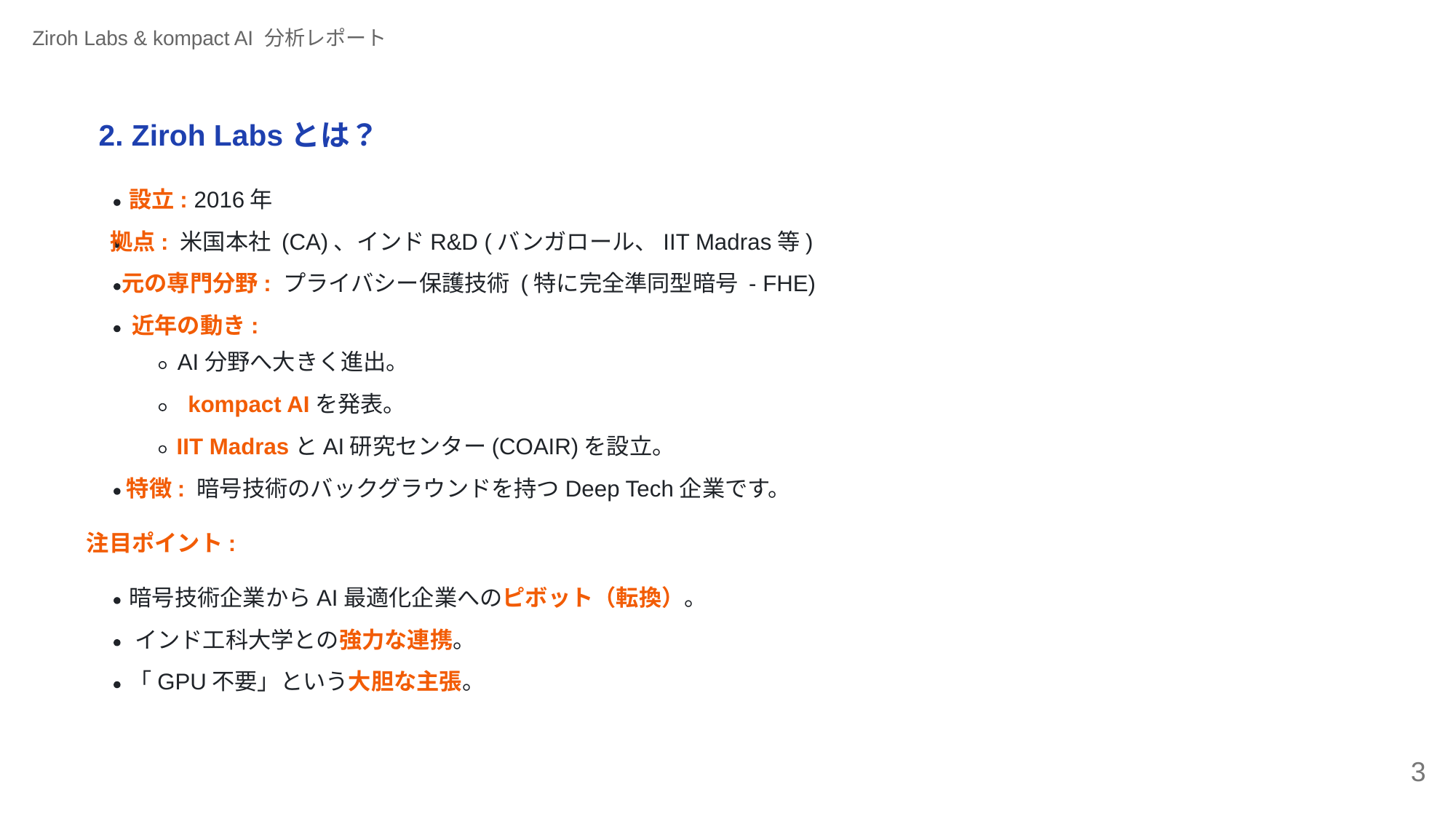

Ziroh Labs & kompact AI 分析レポート
2. Ziroh Labsとは？
設⽴: 2016年

拠点: ⽶国本社 (CA)、インドR&D (バンガロール、IIT Madras等)

元の専⾨分野: プライバシー保護技術 (特に完全準同型暗号 - FHE)

近年の動き:

AI分野へ⼤きく進出。

kompact AIを発表。

IIT MadrasとAI研究センター(COAIR)を設⽴。

特徴: 暗号技術のバックグラウンドを持つDeep Tech企業です。

注⽬ポイント:
暗号技術企業からAI最適化企業へのピボット（転換）。

インド⼯科⼤学との強⼒な連携。

「GPU不要」という⼤胆な主張。

3